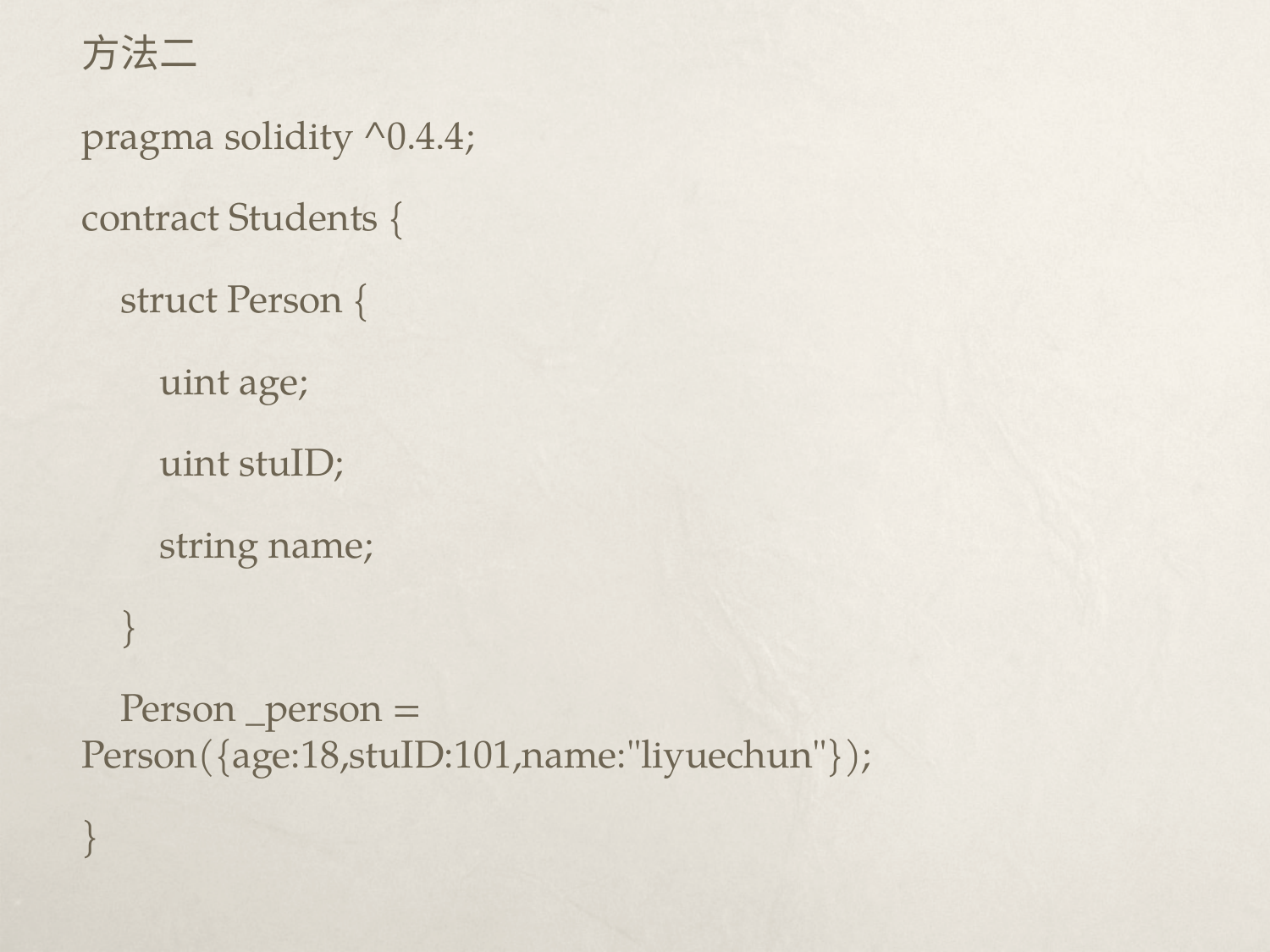

方法二
pragma solidity ^0.4.4;
contract Students {
    struct Person {
        uint age;
        uint stuID;
        string name;
    }
    Person _person = Person({age:18,stuID:101,name:"liyuechun"});
}